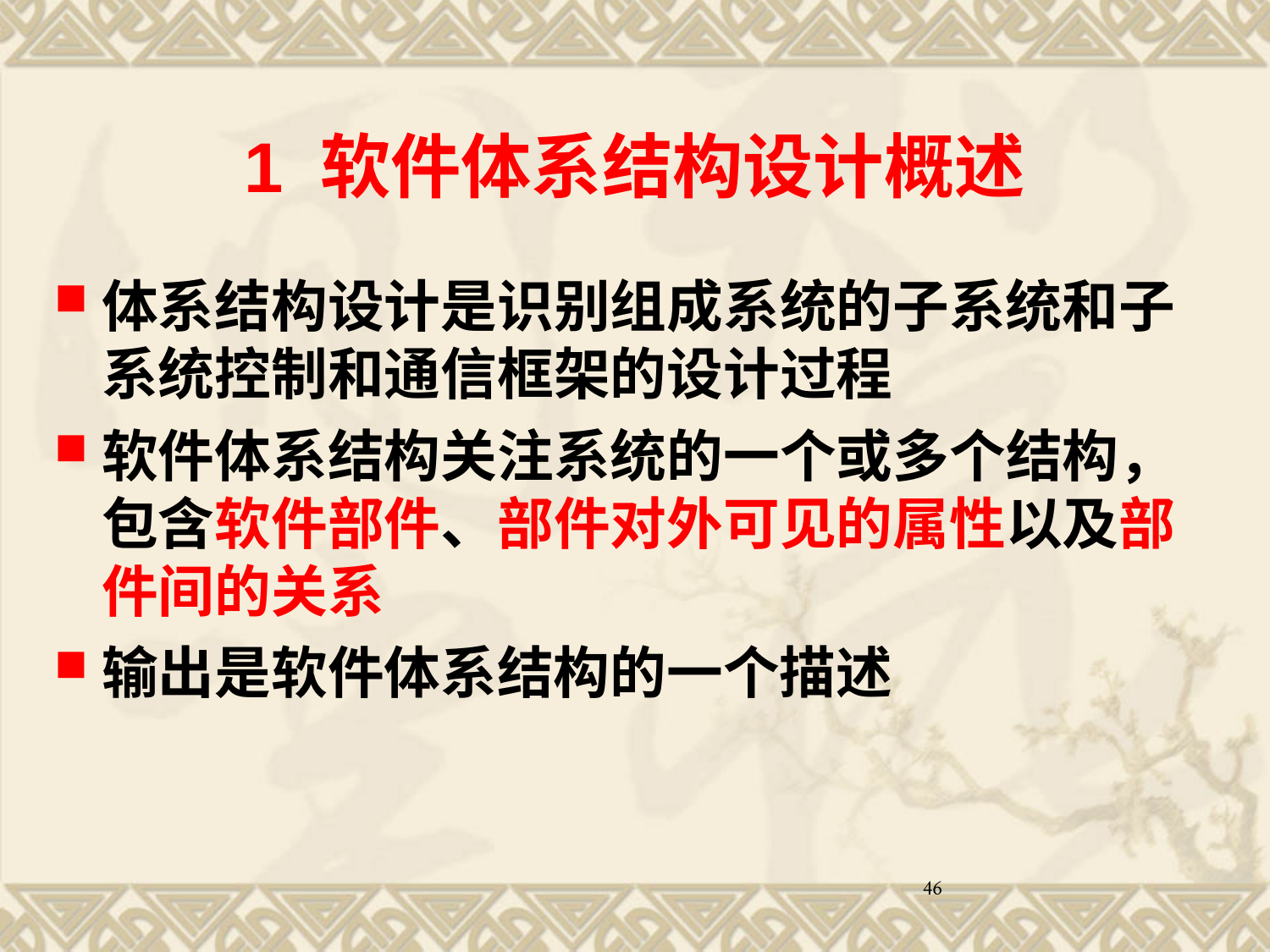

1 软件体系结构设计概述
体系结构设计是识别组成系统的子系统和子系统控制和通信框架的设计过程
软件体系结构关注系统的一个或多个结构，包含软件部件、部件对外可见的属性以及部件间的关系
输出是软件体系结构的一个描述
46